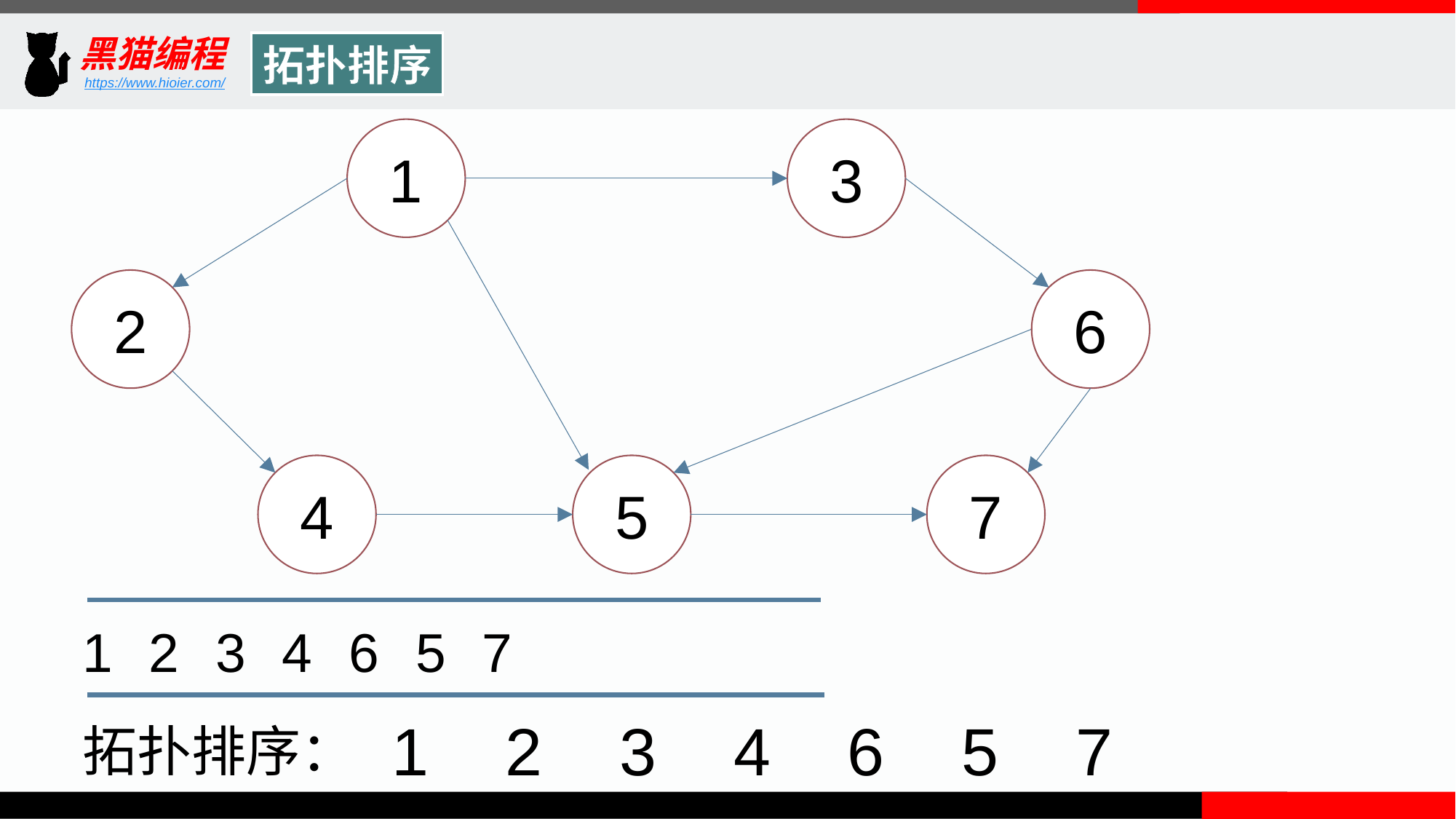

拓扑排序
1
3
2
6
4
5
7
1
2
3
4
6
5
7
1
2
3
4
6
5
7
拓扑排序：